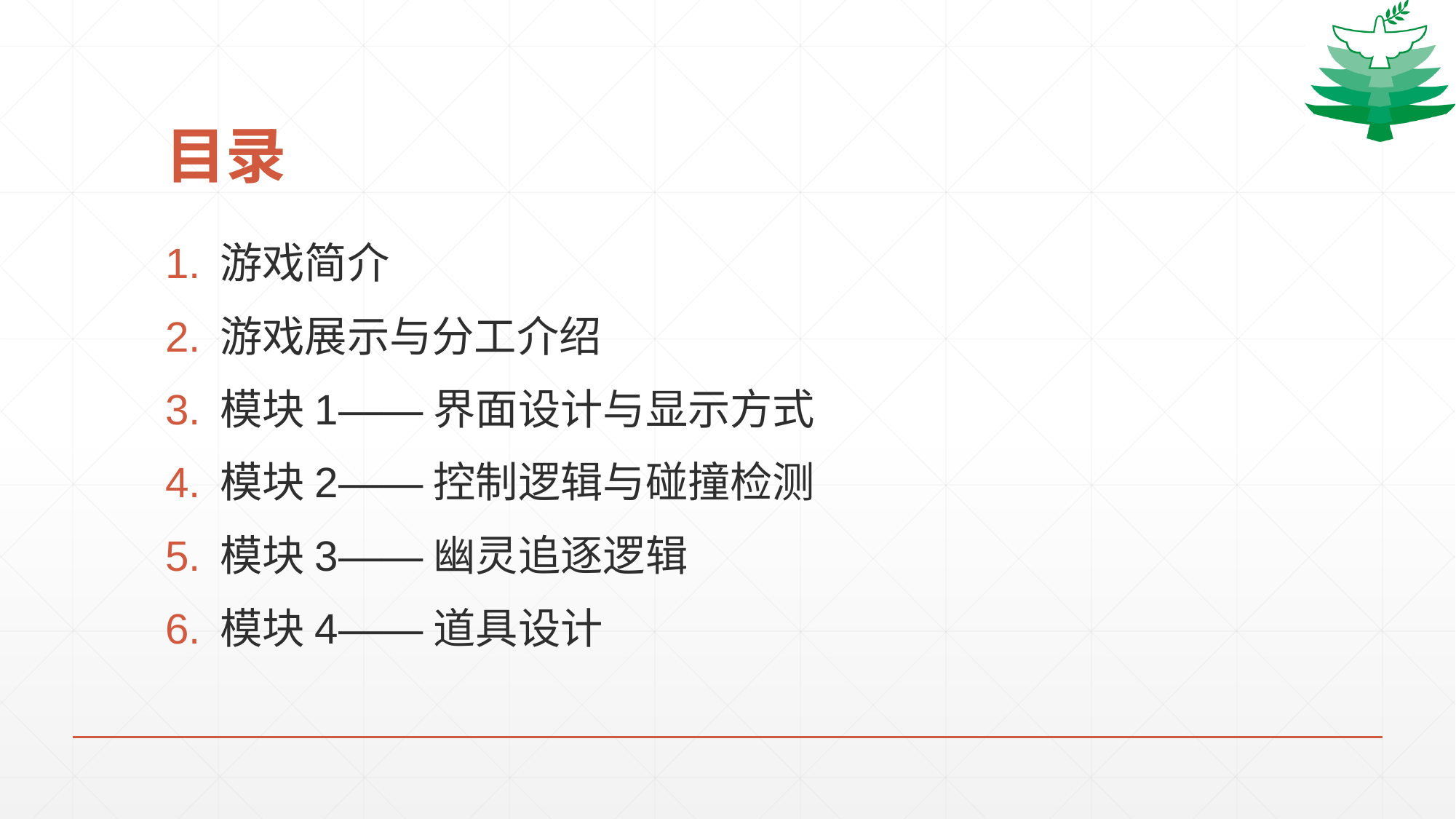

# 目录
游戏简介
游戏展示与分工介绍
模块1——界面设计与显示方式
模块2——控制逻辑与碰撞检测
模块3——幽灵追逐逻辑
模块4——道具设计